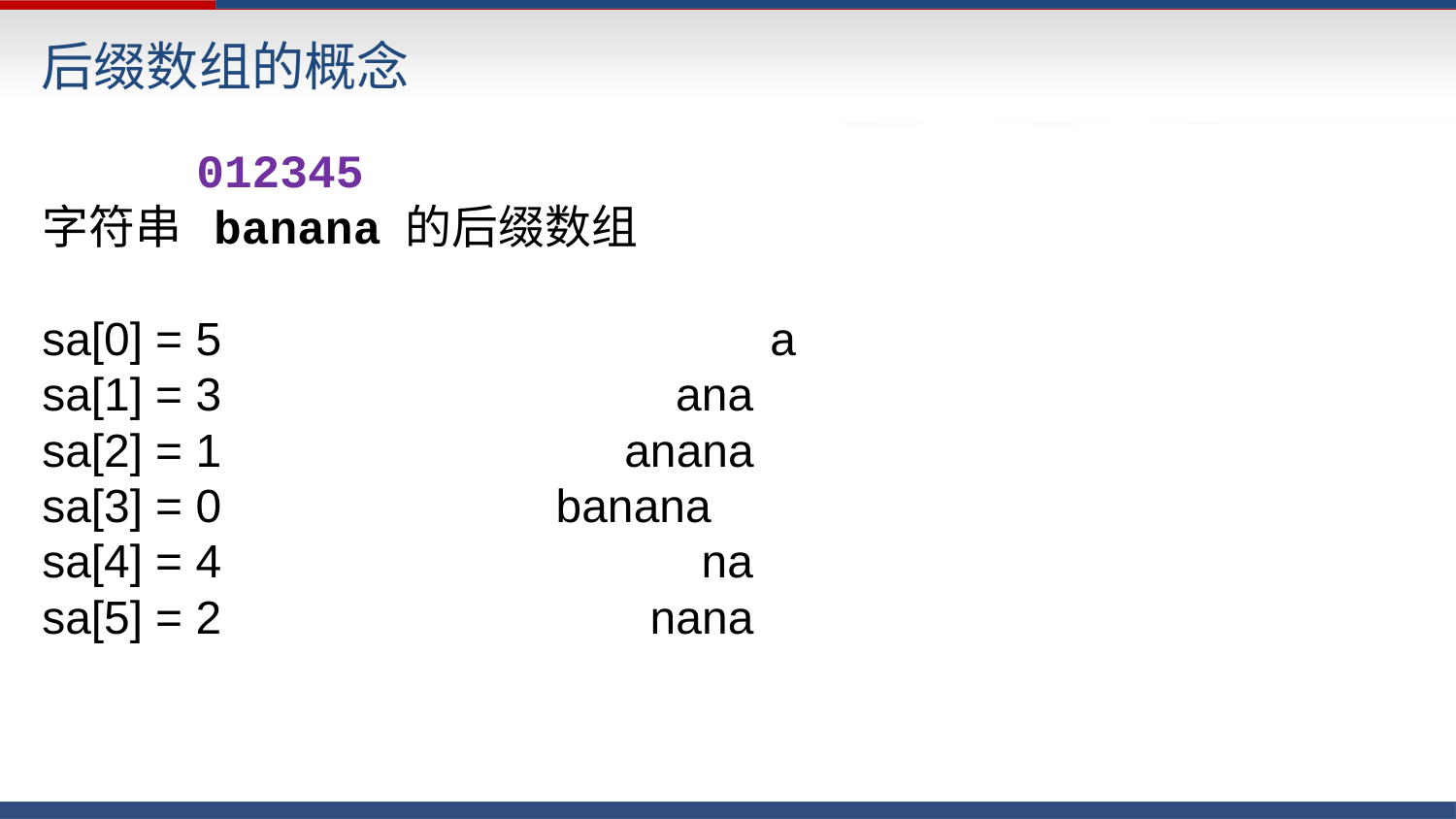

后缀数组的概念
            012345
字符串  banana 的后缀数组

sa[0] = 5				a
sa[1] = 3			    ana
sa[2] = 1			anana
sa[3] = 0		      banana
sa[4] = 4			      na
sa[5] = 2			  nana